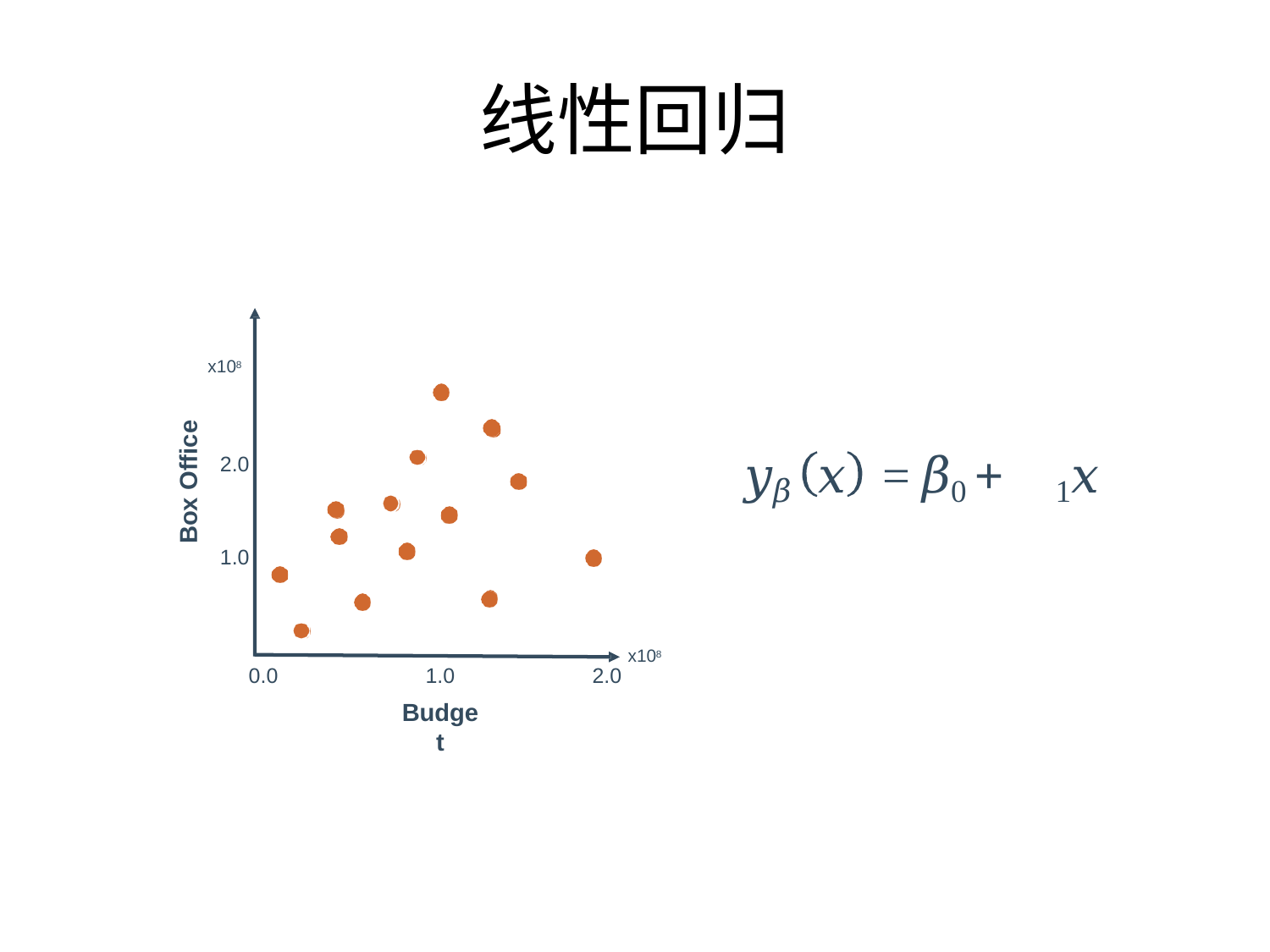

# 线性回归

x108

Box Office

𝑦𝛽
𝑥	= 𝛽0 + 𝛽1𝑥

2.0

1.0

x108
2.0

1.0
Budget
0.0